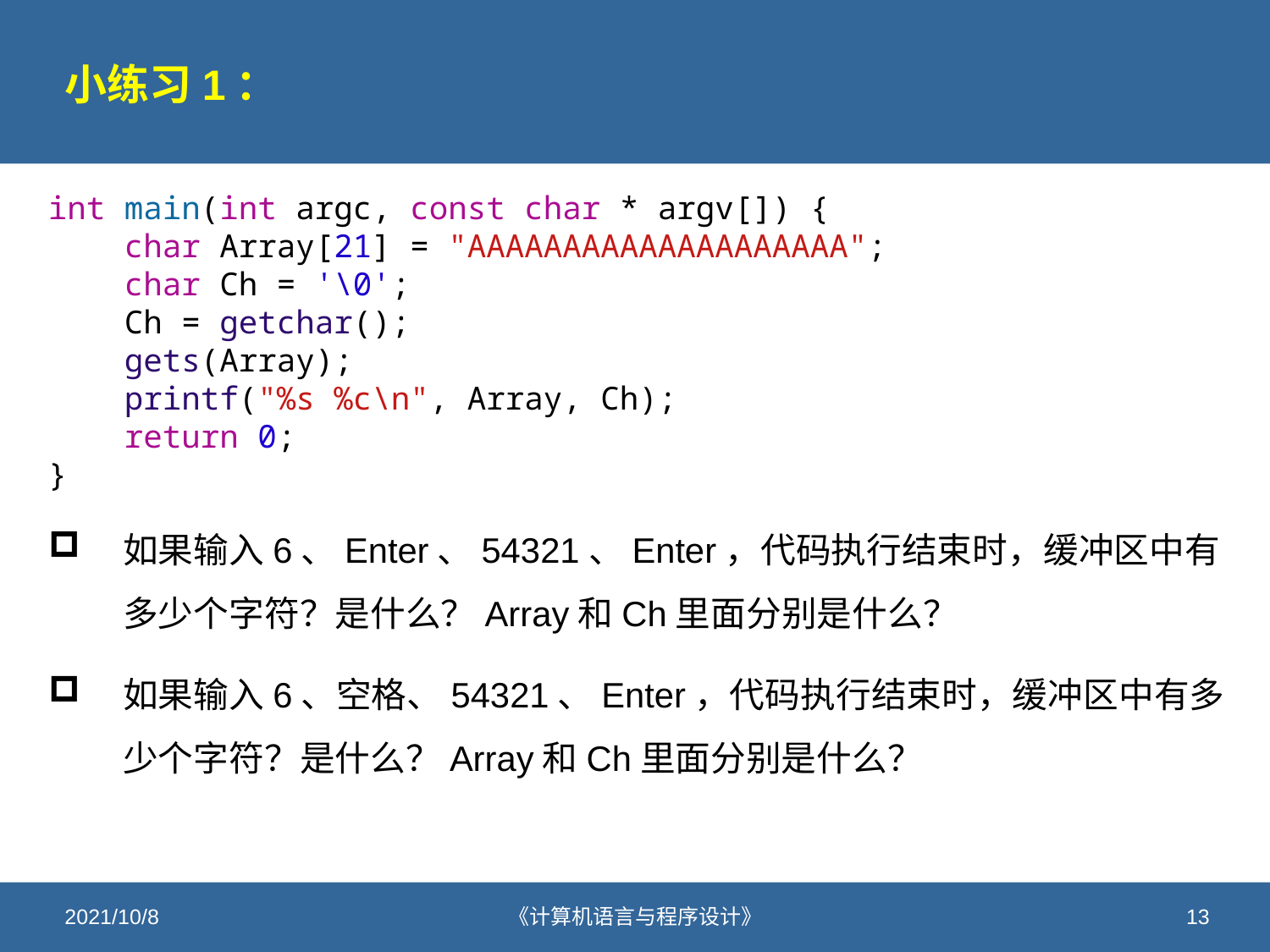

# 小练习1：
int main(int argc, const char * argv[]) {
    char Array[21] = "AAAAAAAAAAAAAAAAAAAA";
    char Ch = '\0';
    Ch = getchar();
    gets(Array);
    printf("%s %c\n", Array, Ch);
    return 0;
}
如果输入6、Enter、54321、Enter，代码执行结束时，缓冲区中有多少个字符？是什么？Array和Ch里面分别是什么？
如果输入6、空格、54321、Enter，代码执行结束时，缓冲区中有多少个字符？是什么？Array和Ch里面分别是什么？
2021/10/8
《计算机语言与程序设计》
13